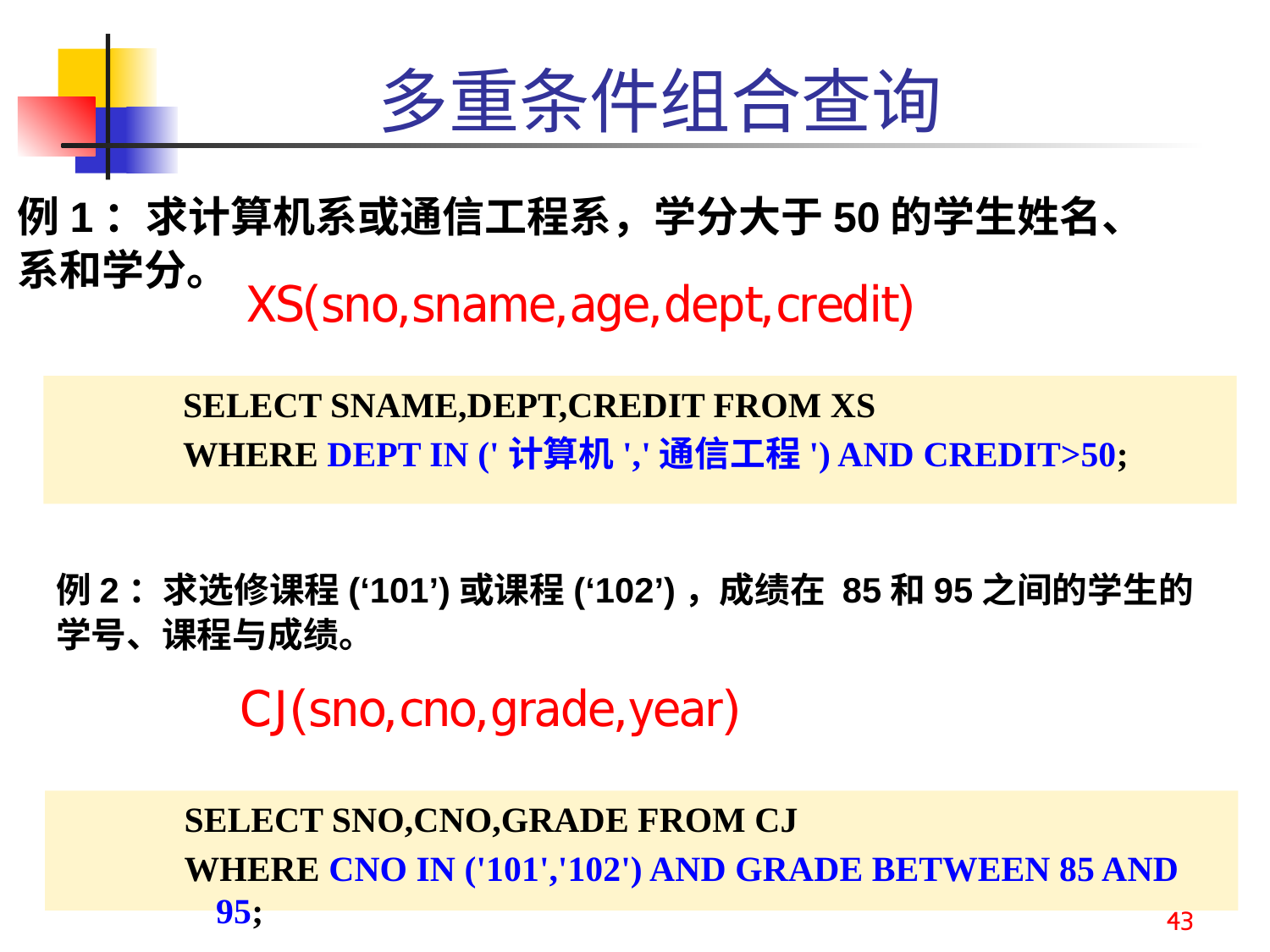

多重条件组合查询
例1：求计算机系或通信工程系，学分大于50的学生姓名、系和学分。
XS(sno,sname,age,dept,credit)
SELECT SNAME,DEPT,CREDIT FROM XS
WHERE DEPT IN ('计算机','通信工程') AND CREDIT>50;
例2：求选修课程(‘101’)或课程(‘102’)，成绩在 85和95之间的学生的学号、课程与成绩。

CJ(sno,cno,grade,year)
SELECT SNO,CNO,GRADE FROM CJ
WHERE CNO IN ('101','102') AND GRADE BETWEEN 85 AND 95;
43